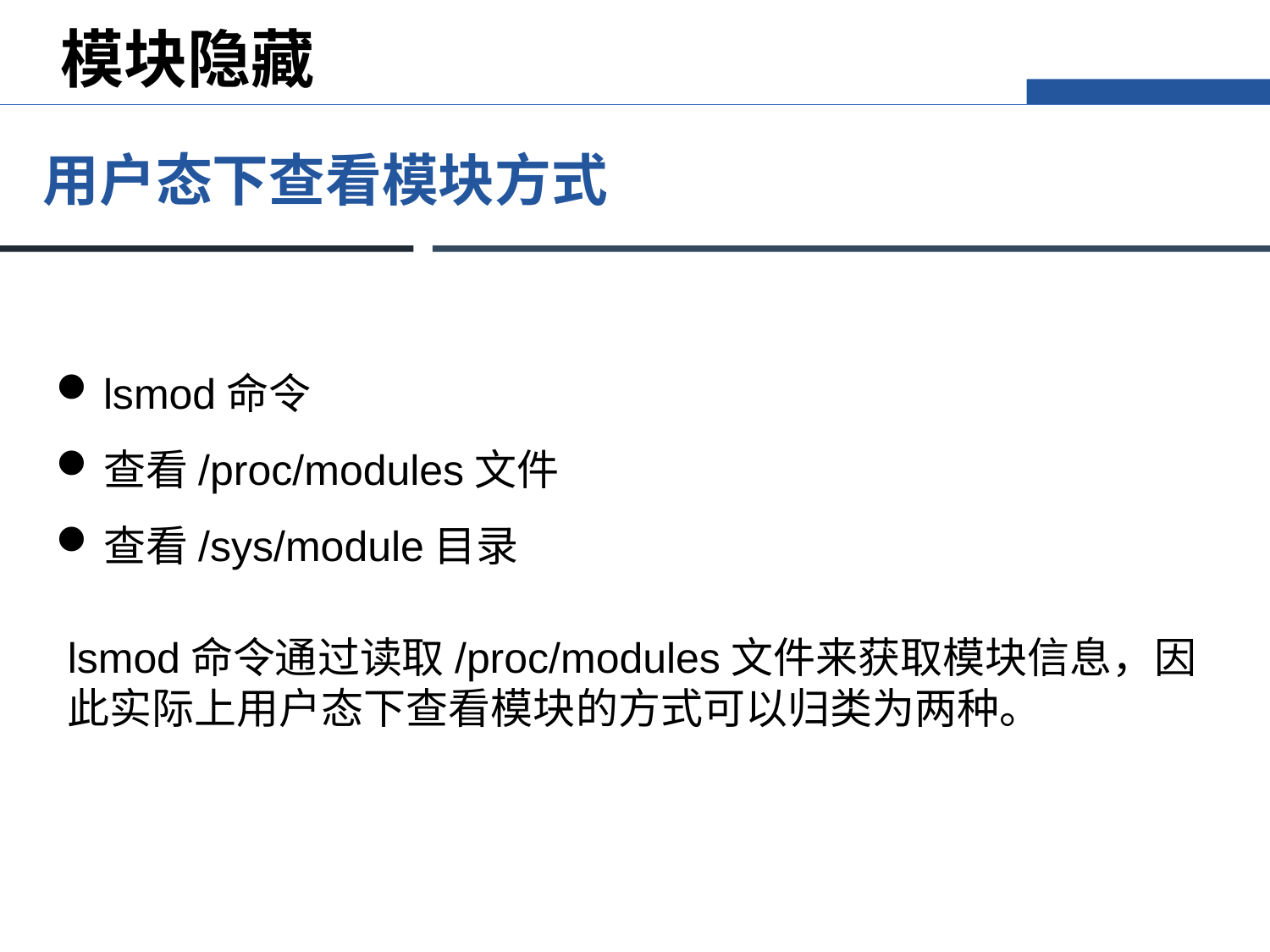

模块隐藏

用户态下查看模块方式

lsmod命令
查看/proc/modules文件
查看/sys/module目录
lsmod命令通过读取/proc/modules文件来获取模块信息，因此实际上用户态下查看模块的方式可以归类为两种。